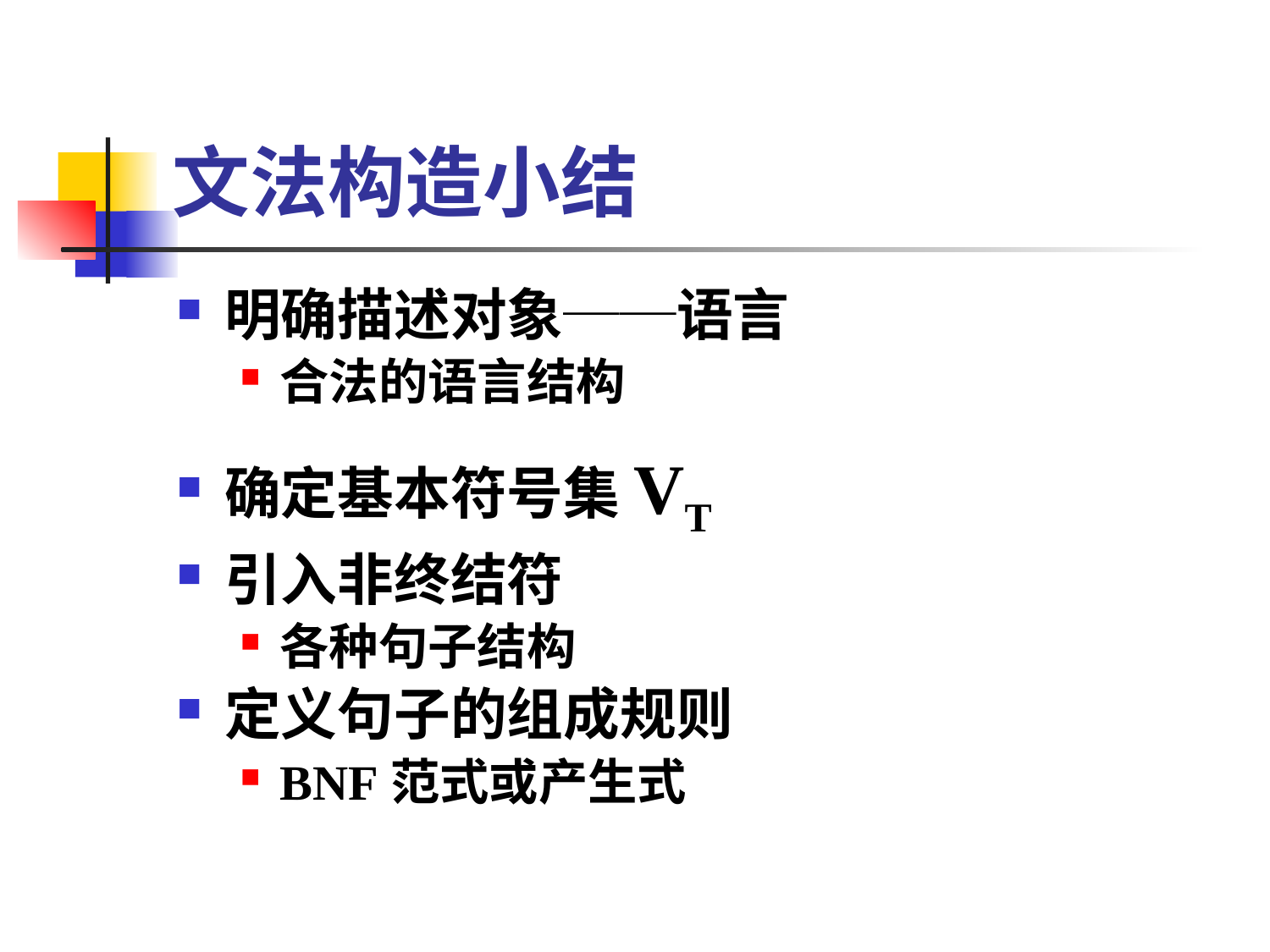

# 文法构造小结
明确描述对象──语言
合法的语言结构
确定基本符号集VT
引入非终结符
各种句子结构
定义句子的组成规则
BNF范式或产生式